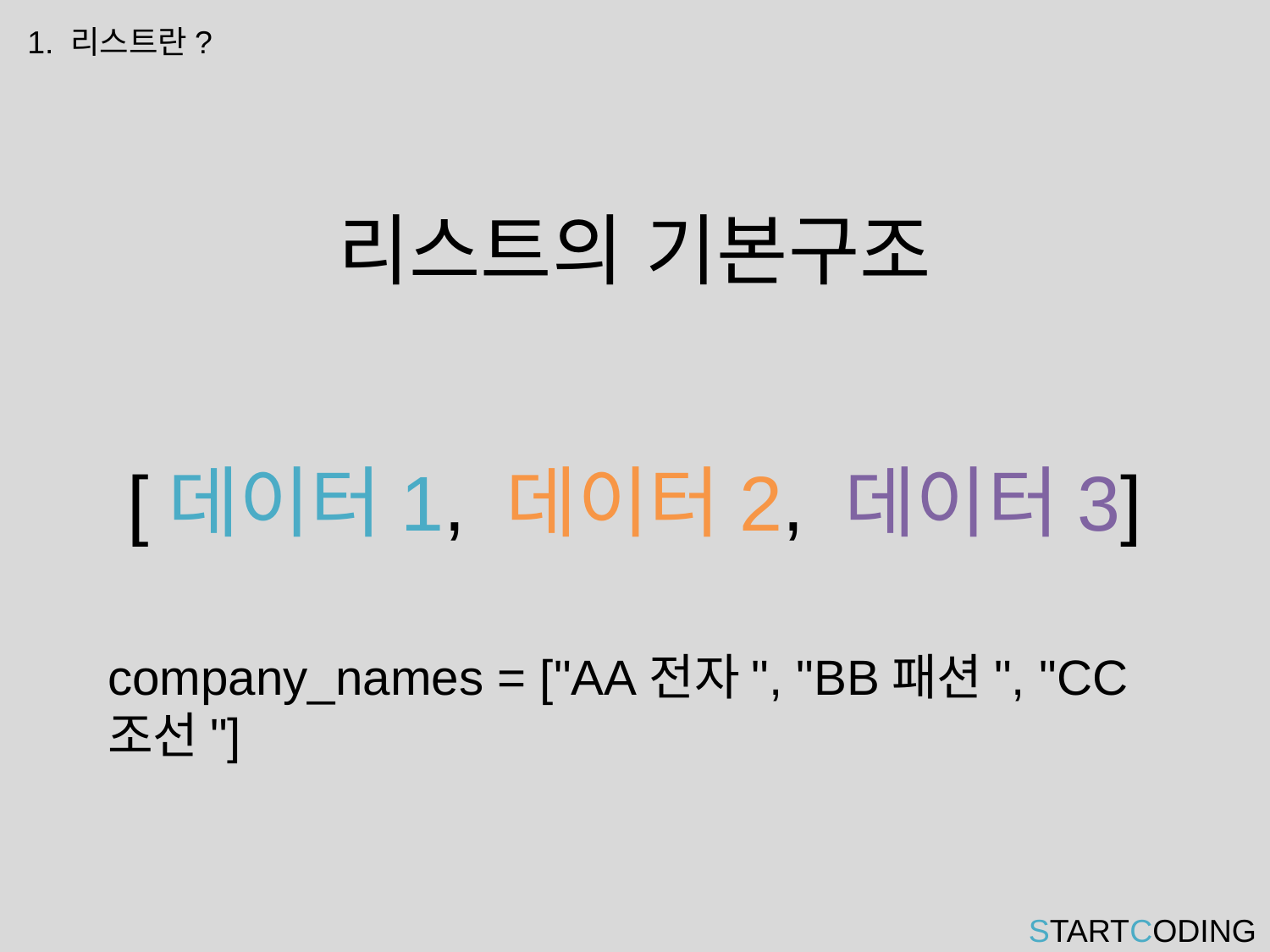

1. 리스트란?
# 리스트의 기본구조

[데이터1, 데이터2, 데이터3]
company_names = ["AA전자", "BB패션", "CC조선"]
STARTCODING